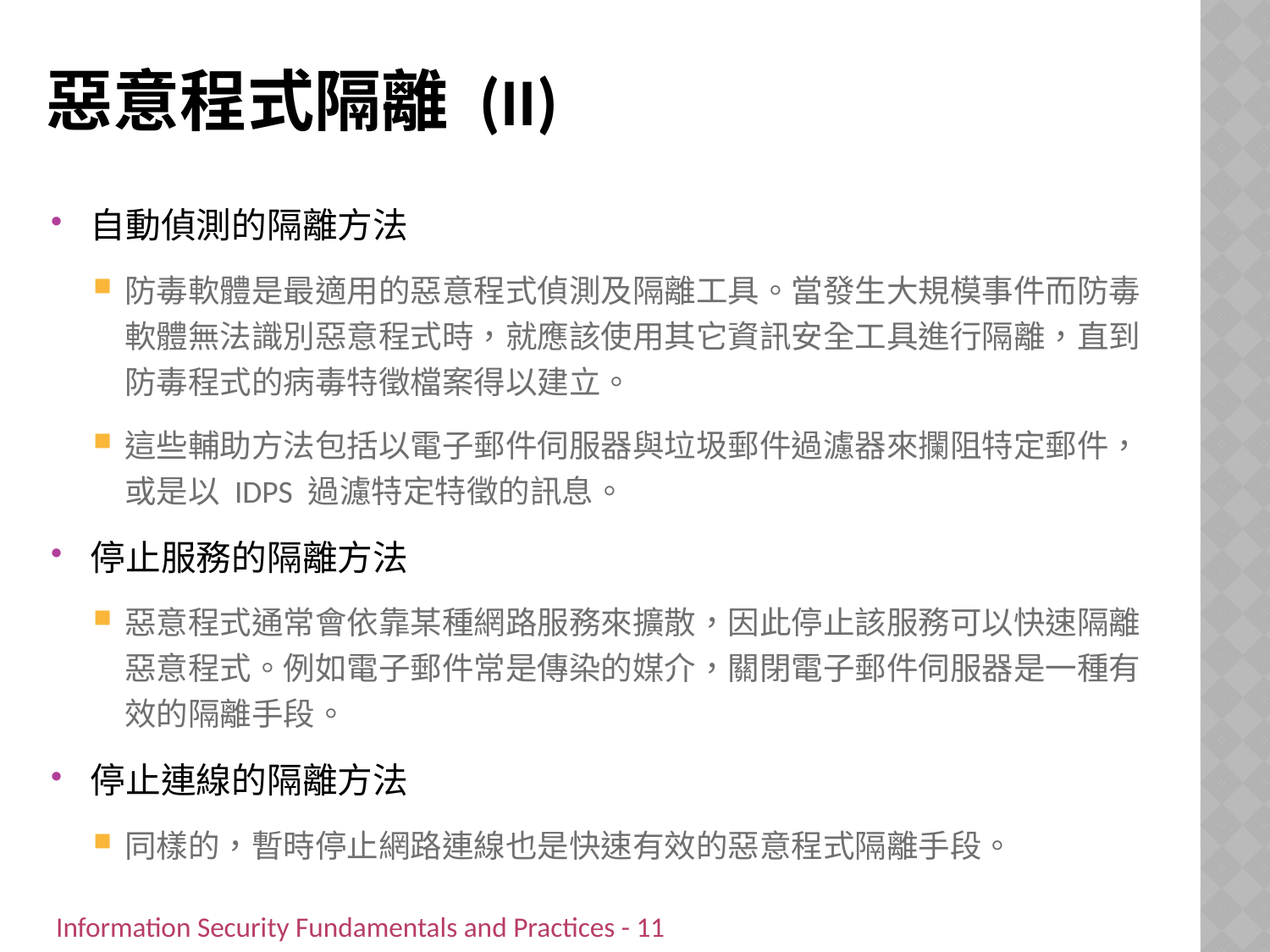

# 惡意程式隔離 (II)
自動偵測的隔離方法
防毒軟體是最適用的惡意程式偵測及隔離工具。當發生大規模事件而防毒軟體無法識別惡意程式時，就應該使用其它資訊安全工具進行隔離，直到防毒程式的病毒特徵檔案得以建立。
這些輔助方法包括以電子郵件伺服器與垃圾郵件過濾器來攔阻特定郵件，或是以 IDPS 過濾特定特徵的訊息。
停止服務的隔離方法
惡意程式通常會依靠某種網路服務來擴散，因此停止該服務可以快速隔離惡意程式。例如電子郵件常是傳染的媒介，關閉電子郵件伺服器是一種有效的隔離手段。
停止連線的隔離方法
同樣的，暫時停止網路連線也是快速有效的惡意程式隔離手段。